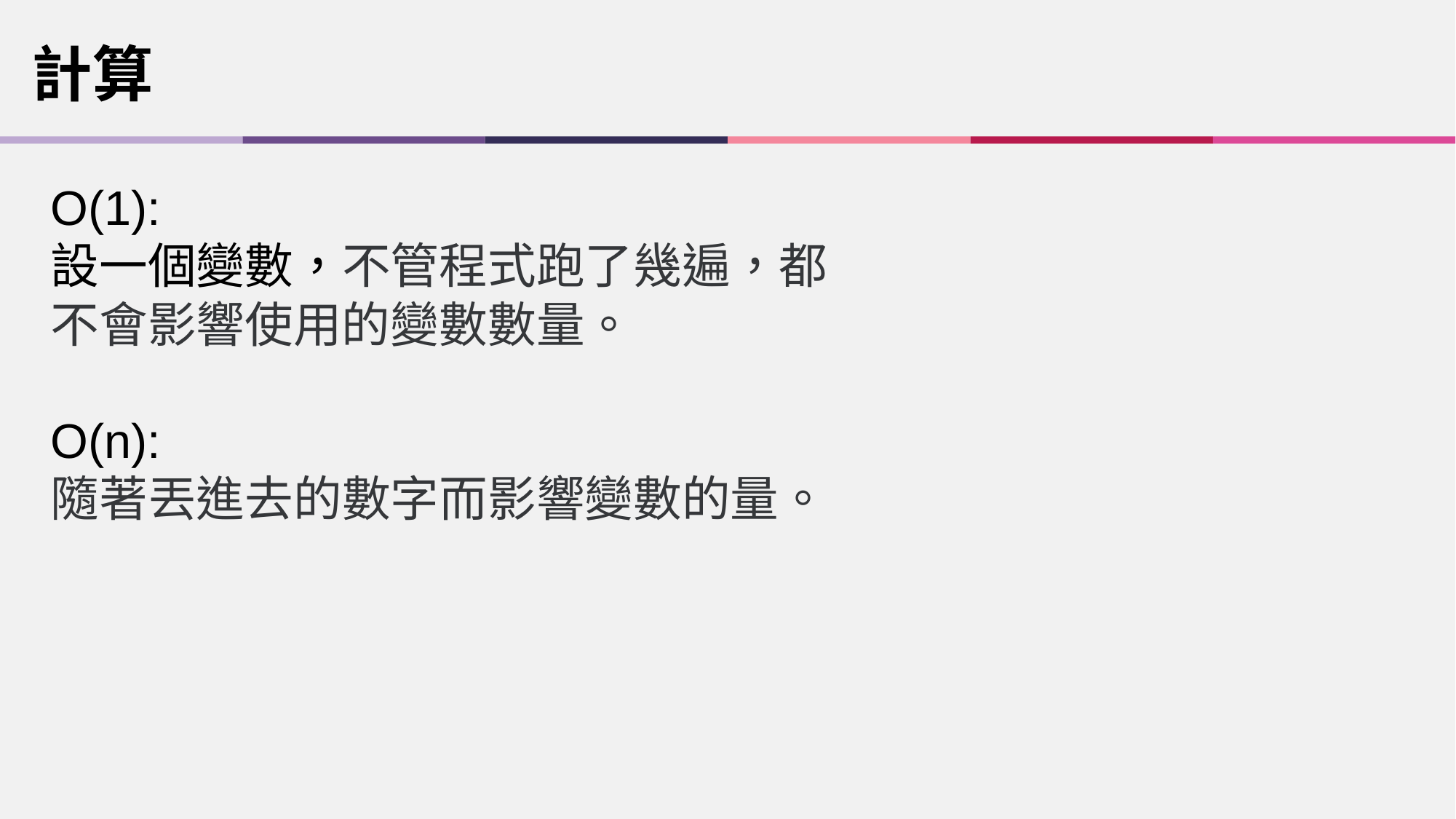

計算
O(1):
設一個變數，不管程式跑了幾遍，都不會影響使用的變數數量。

O(n):
隨著丟進去的數字而影響變數的量。